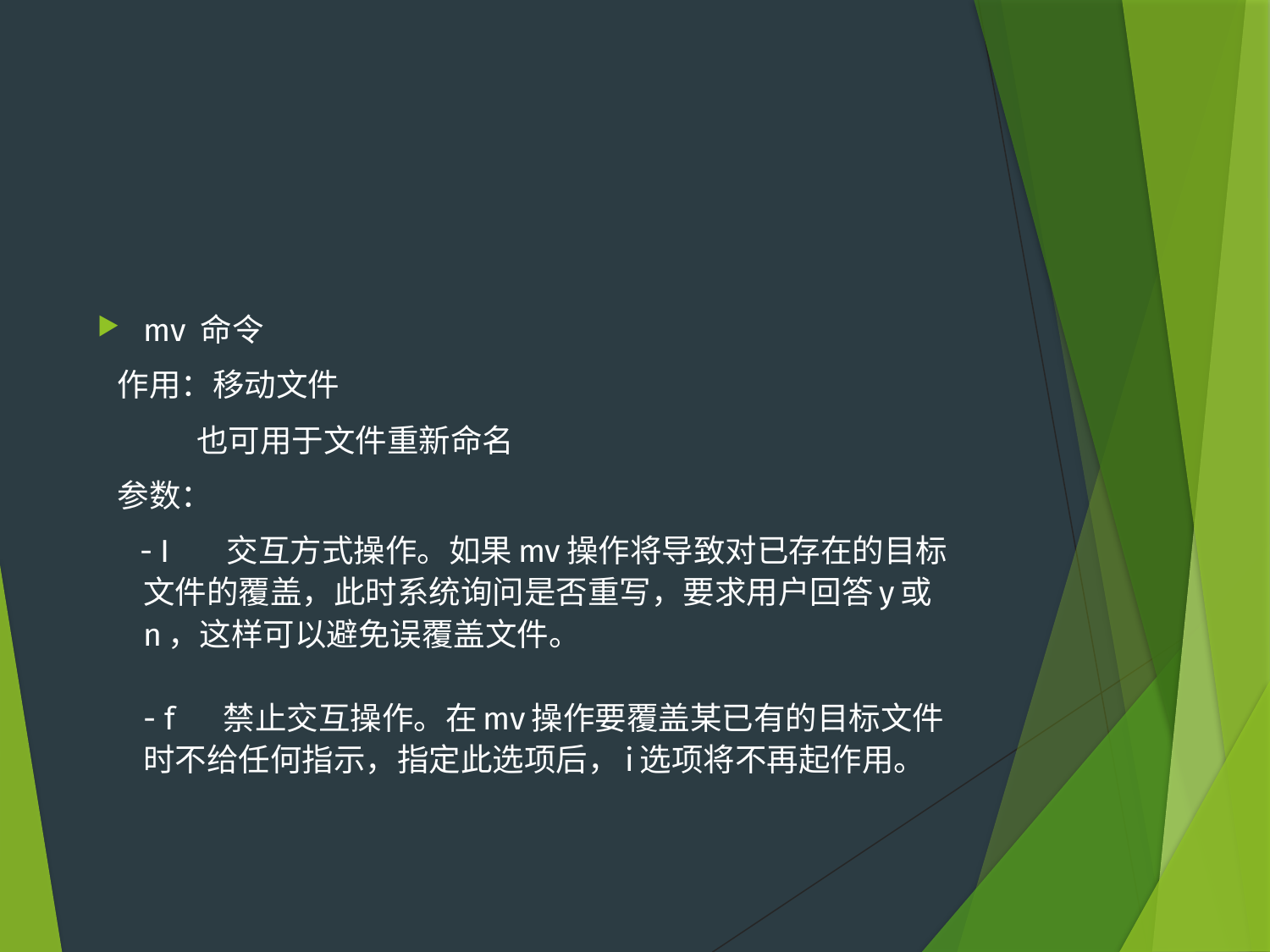

#
mv 命令
  作用：移动文件
             也可用于文件重新命名
  参数：
     - I      交互方式操作。如果mv操作将导致对已存在的目标文件的覆盖，此时系统询问是否重写，要求用户回答y或n，这样可以避免误覆盖文件。
　　
- f     禁止交互操作。在mv操作要覆盖某已有的目标文件时不给任何指示，指定此选项后，i选项将不再起作用。